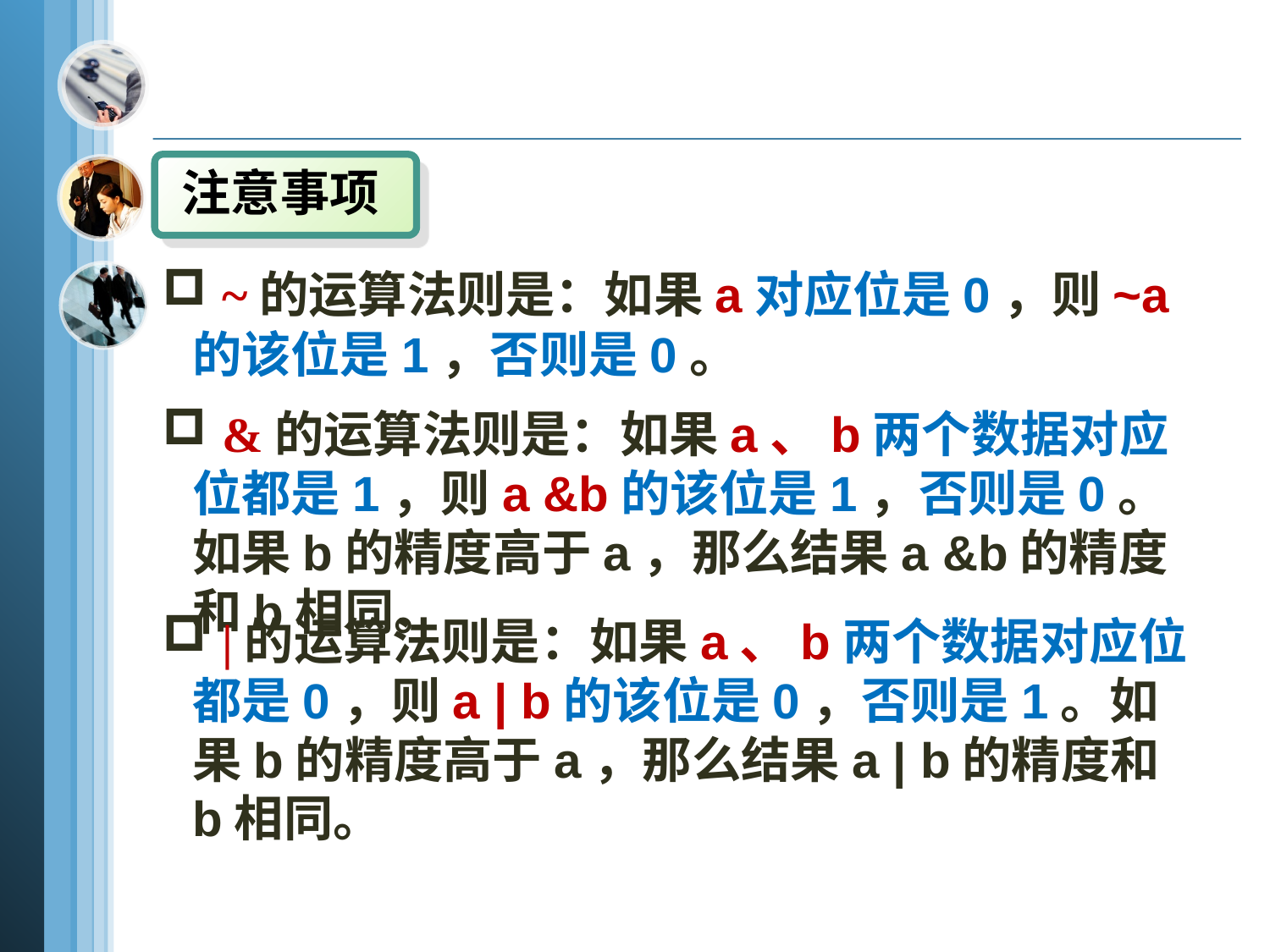

注意事项
 ~的运算法则是：如果a对应位是0，则~a的该位是1，否则是0。
 &的运算法则是：如果a、b两个数据对应位都是1，则a &b的该位是1，否则是0。如果b的精度高于a，那么结果a &b的精度和b相同。
 |的运算法则是：如果a、b两个数据对应位都是0，则a | b的该位是0，否则是1。如果b的精度高于a，那么结果a | b的精度和b相同。